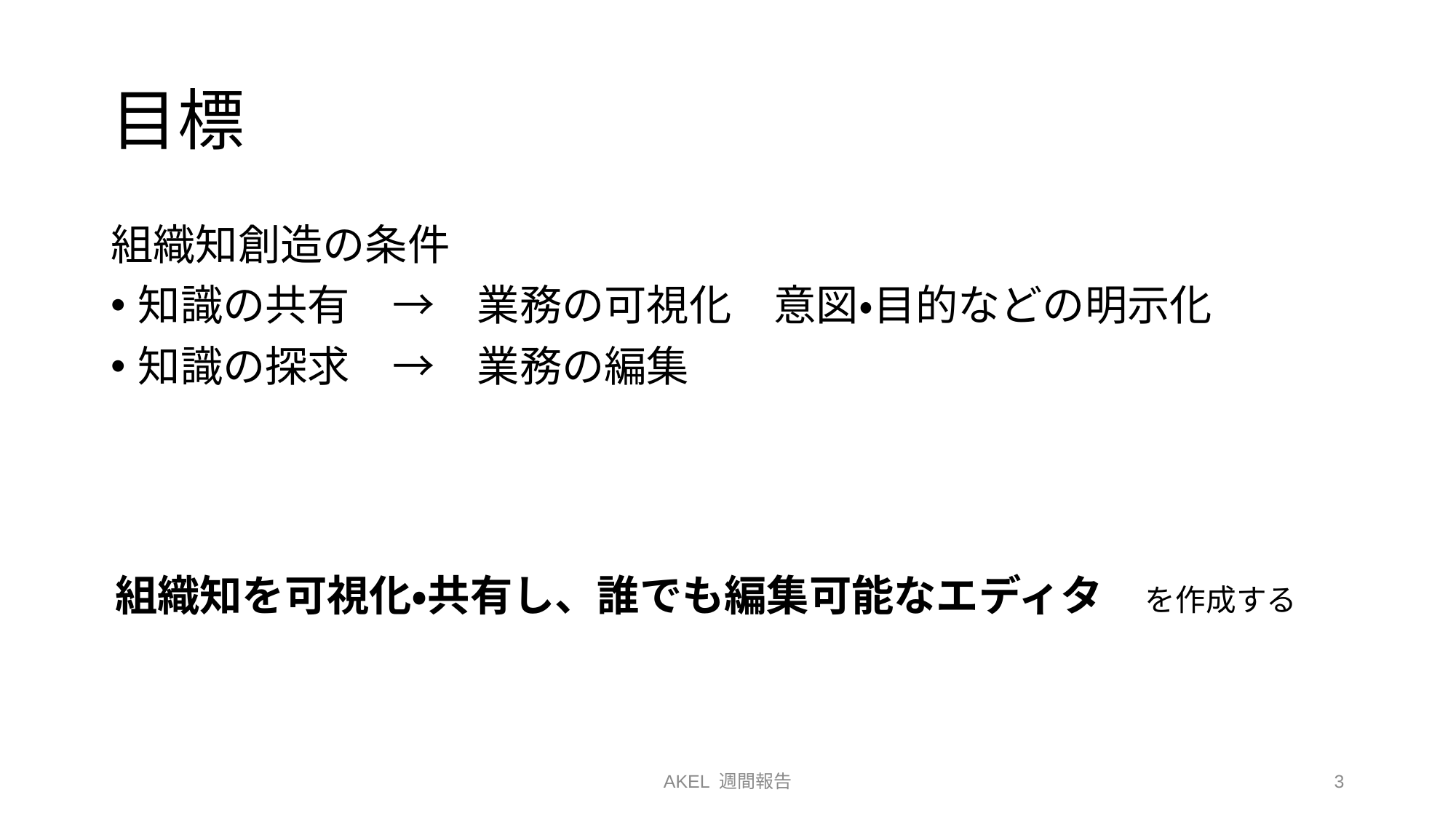

# 目標
組織知創造の条件
知識の共有　→　業務の可視化　意図・目的などの明示化
知識の探求　→　業務の編集
組織知を可視化・共有し、誰でも編集可能なエディタ　を作成する
AKEL 週間報告
3